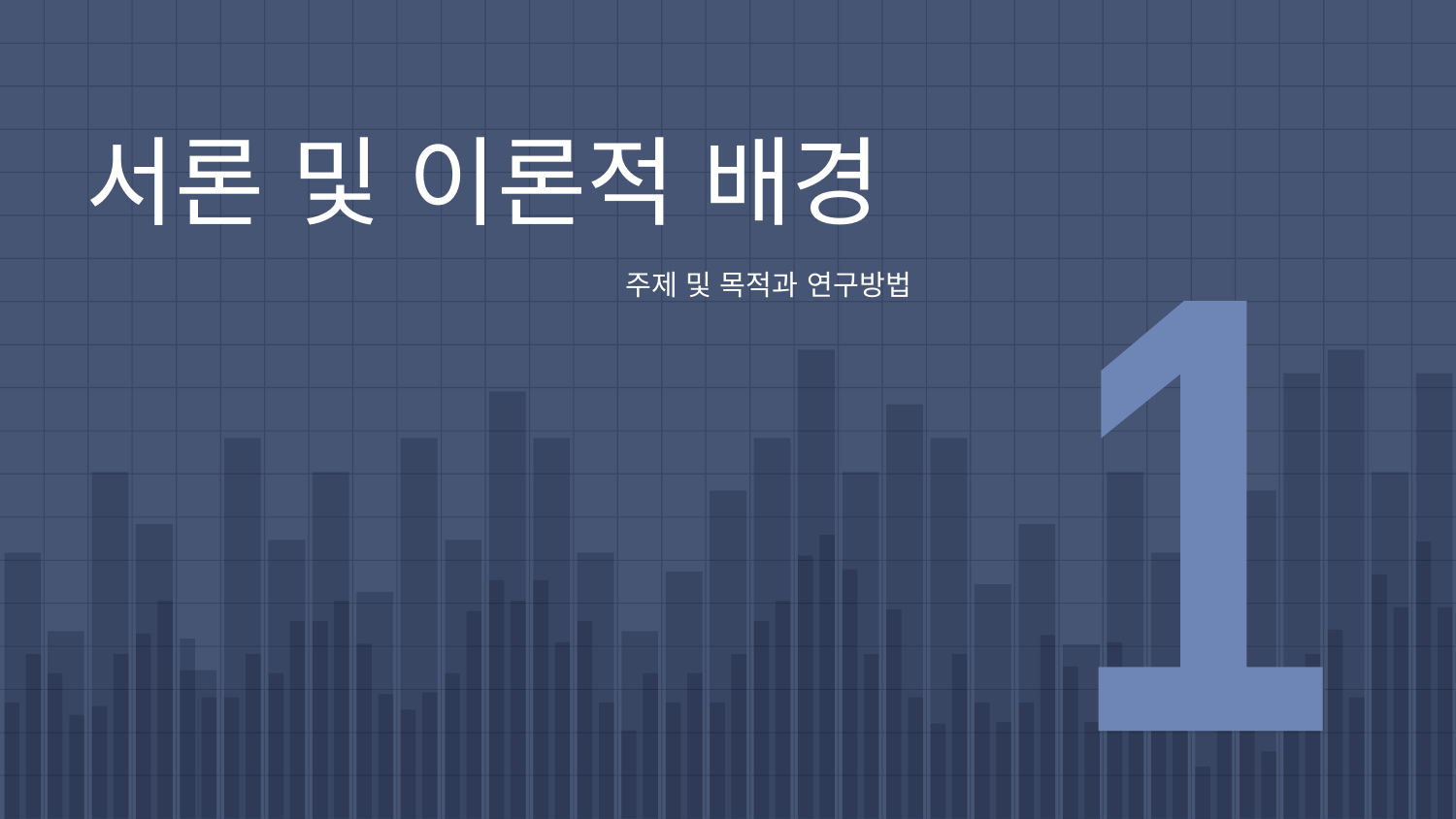

# 서론 및 이론적 배경
주제 및 목적과 연구방법
1